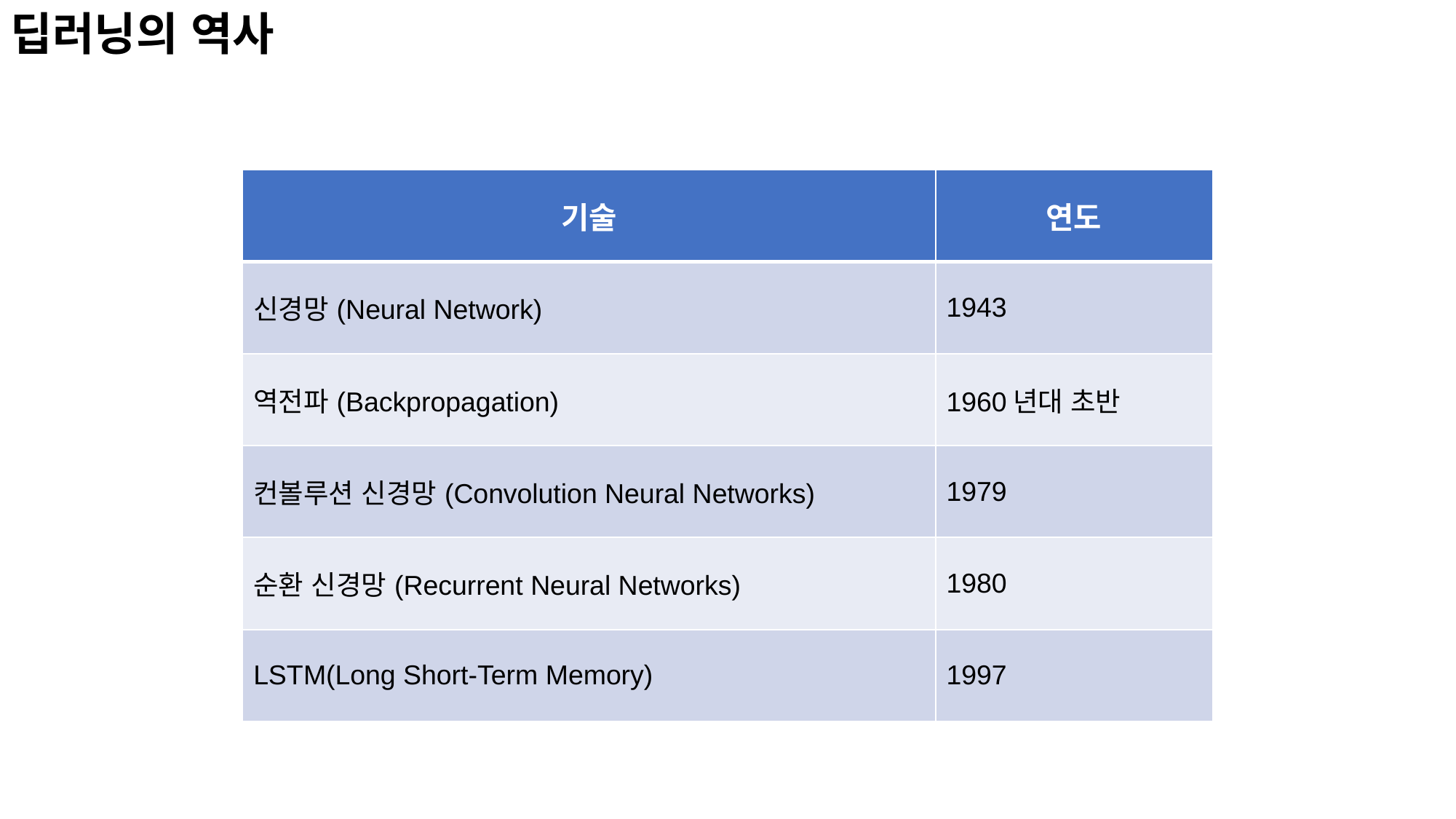

딥러닝의 역사
| 기술 | 연도 |
| --- | --- |
| 신경망(Neural Network) | 1943 |
| 역전파(Backpropagation) | 1960년대 초반 |
| 컨볼루션 신경망(Convolution Neural Networks) | 1979 |
| 순환 신경망(Recurrent Neural Networks) | 1980 |
| LSTM(Long Short-Term Memory) | 1997 |